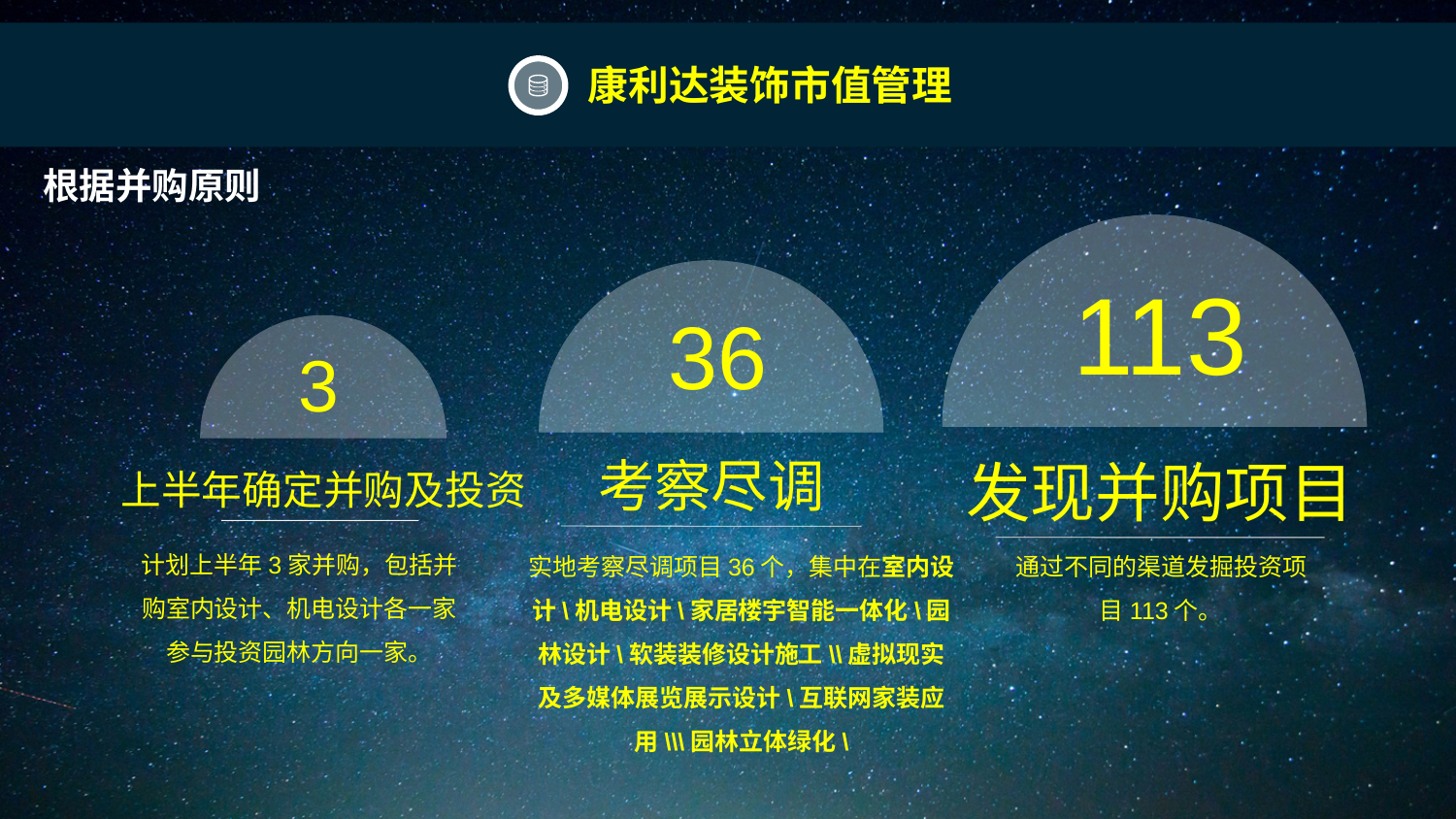

康利达装饰市值管理

根据并购原则

113

36

3
考察尽调
发现并购项目
上半年确定并购及投资

计划上半年3家并购，包括并购室内设计、机电设计各一家参与投资园林方向一家。
通过不同的渠道发掘投资项目113个。
实地考察尽调项目36个，集中在室内设计\机电设计\家居楼宇智能一体化\园林设计\软装装修设计施工\\虚拟现实及多媒体展览展示设计\互联网家装应用\\\园林立体绿化\